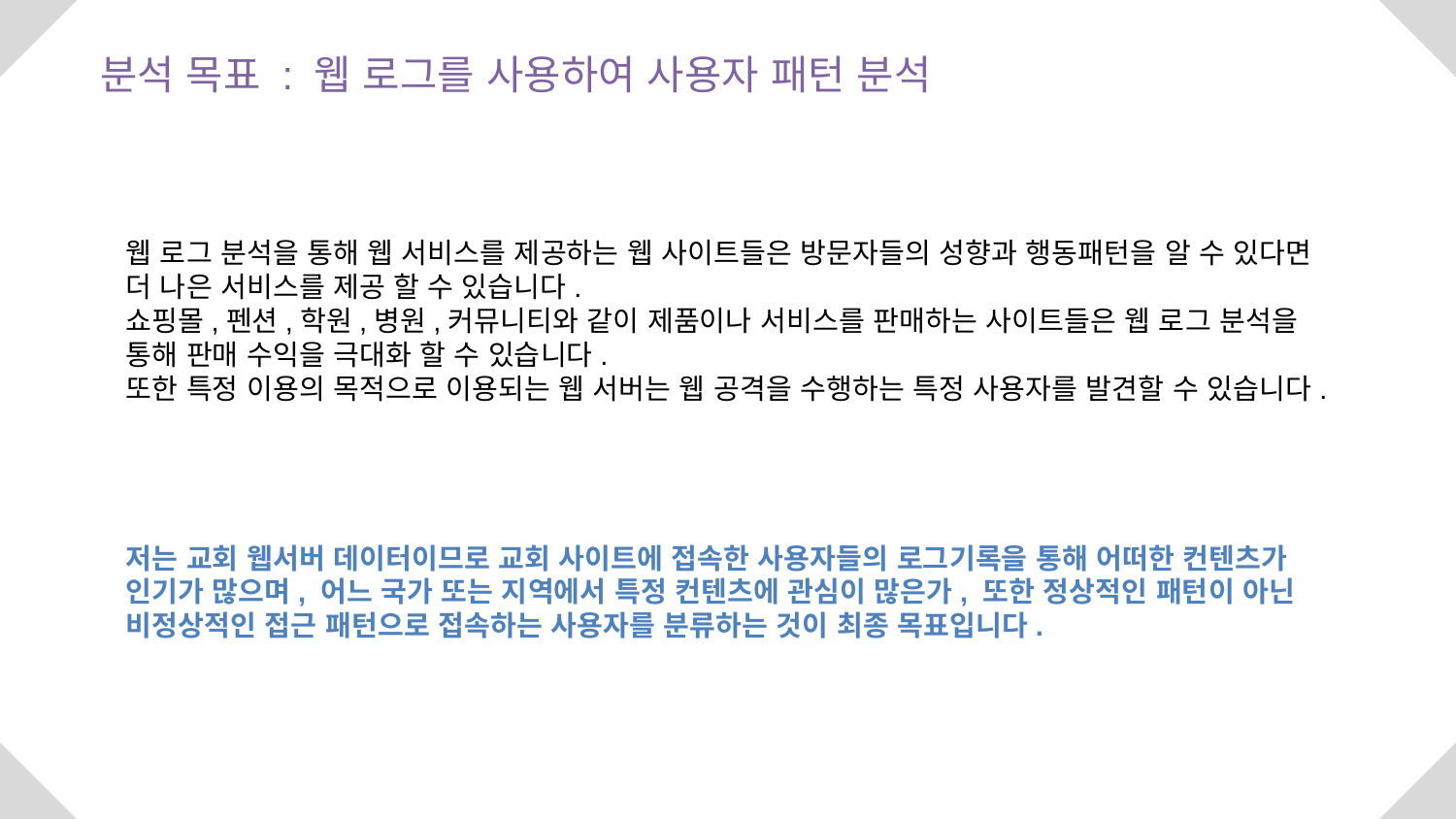

분석 목표 : 웹 로그를 사용하여 사용자 패턴 분석
R10
웹 로그 분석을 통해 웹 서비스를 제공하는 웹 사이트들은 방문자들의 성향과 행동패턴을 알 수 있다면 더 나은 서비스를 제공 할 수 있습니다.
쇼핑몰,펜션,학원,병원,커뮤니티와 같이 제품이나 서비스를 판매하는 사이트들은 웹 로그 분석을 통해 판매 수익을 극대화 할 수 있습니다.
또한 특정 이용의 목적으로 이용되는 웹 서버는 웹 공격을 수행하는 특정 사용자를 발견할 수 있습니다.

저는 교회 웹서버 데이터이므로 교회 사이트에 접속한 사용자들의 로그기록을 통해 어떠한 컨텐츠가 인기가 많으며, 어느 국가 또는 지역에서 특정 컨텐츠에 관심이 많은가, 또한 정상적인 패턴이 아닌 비정상적인 접근 패턴으로 접속하는 사용자를 분류하는 것이 최종 목표입니다.